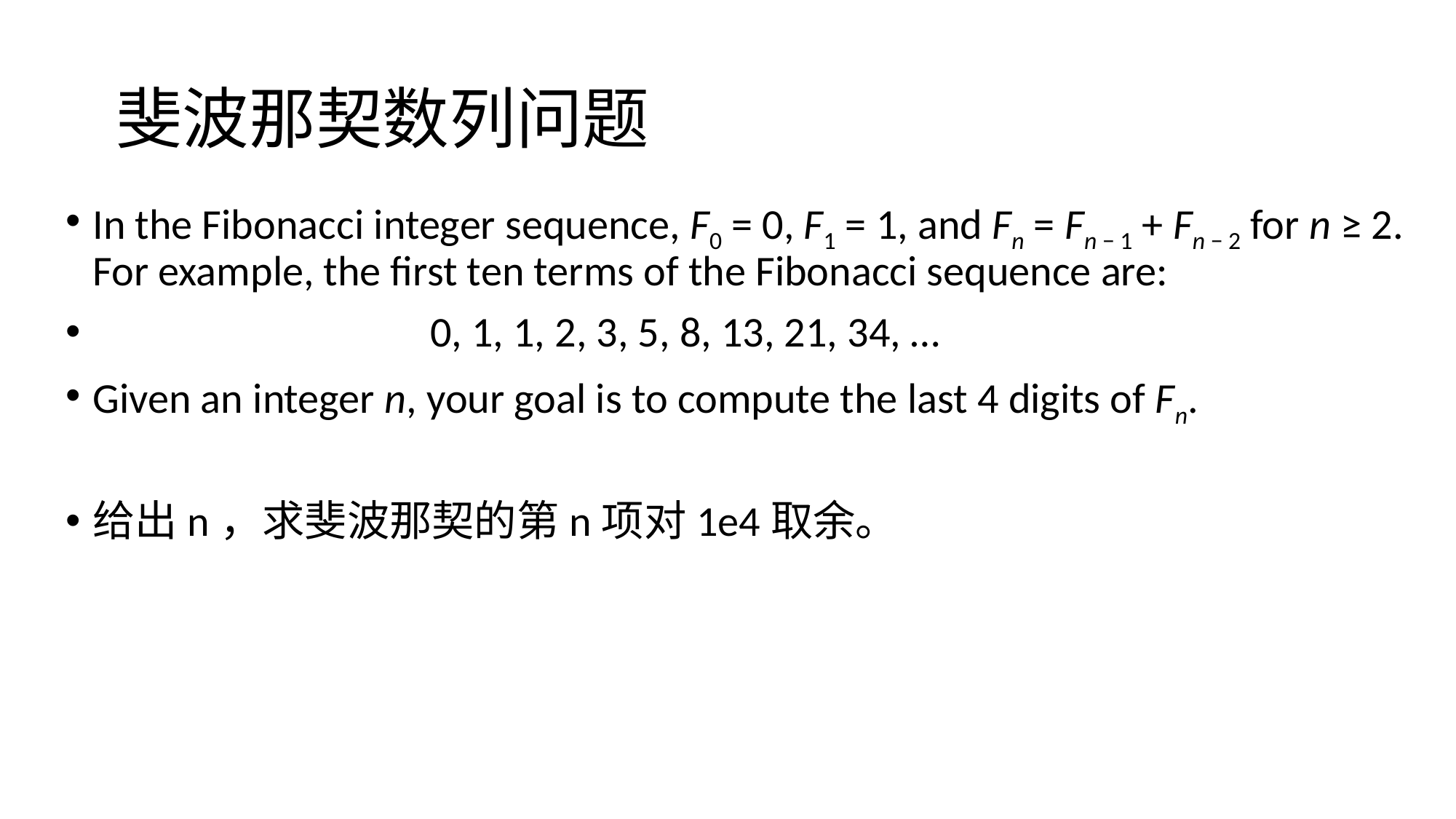

# 斐波那契数列问题
In the Fibonacci integer sequence, F0 = 0, F1 = 1, and Fn = Fn − 1 + Fn − 2 for n ≥ 2. For example, the first ten terms of the Fibonacci sequence are:
                                   0, 1, 1, 2, 3, 5, 8, 13, 21, 34, …
Given an integer n, your goal is to compute the last 4 digits of Fn.

给出n，求斐波那契的第n项对1e4取余。